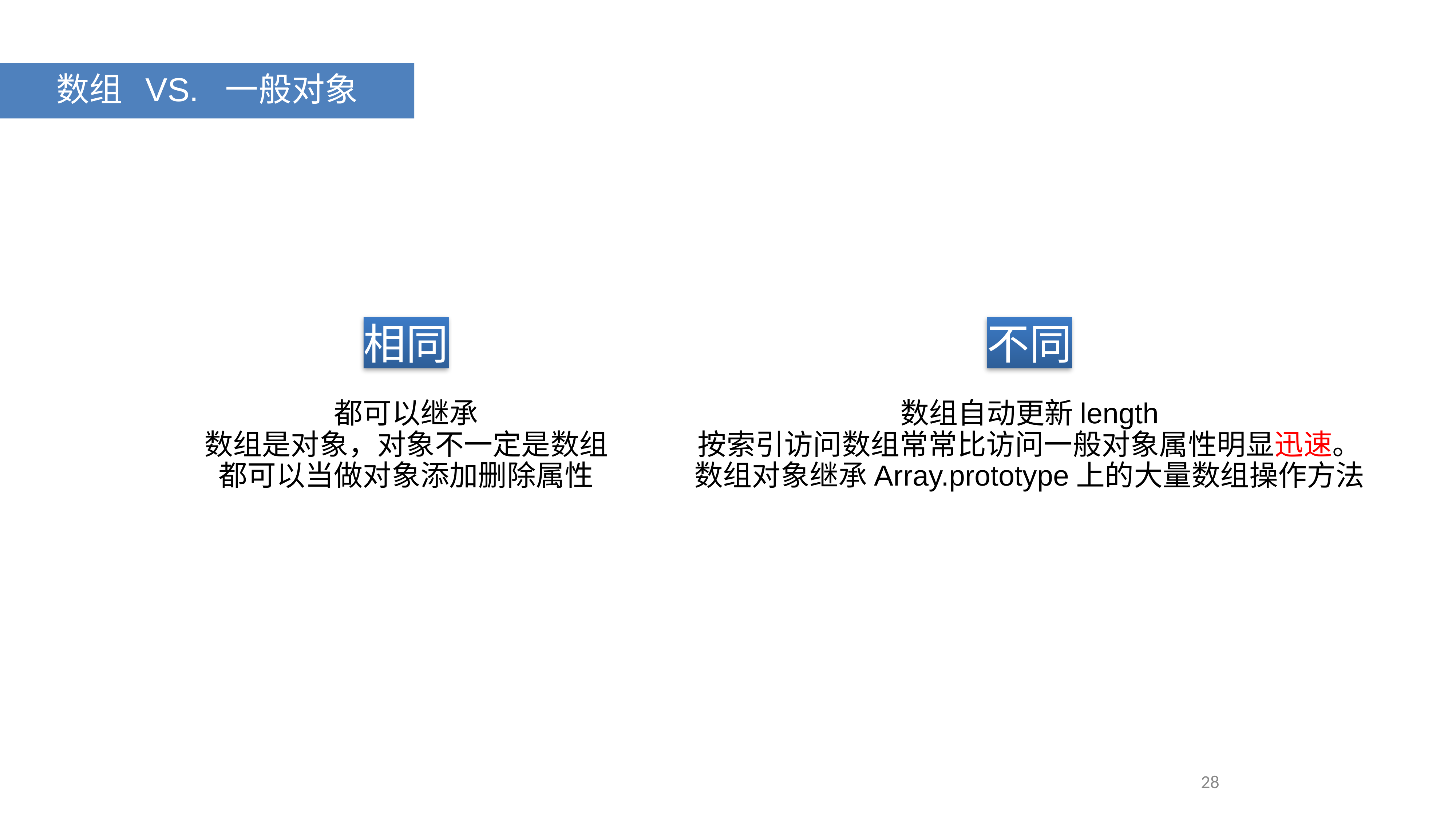

数组  VS.  一般对象
相同
不同
都可以继承
数组是对象，对象不一定是数组
都可以当做对象添加删除属性
数组自动更新length
按索引访问数组常常比访问一般对象属性明显迅速。
数组对象继承Array.prototype上的大量数组操作方法
28